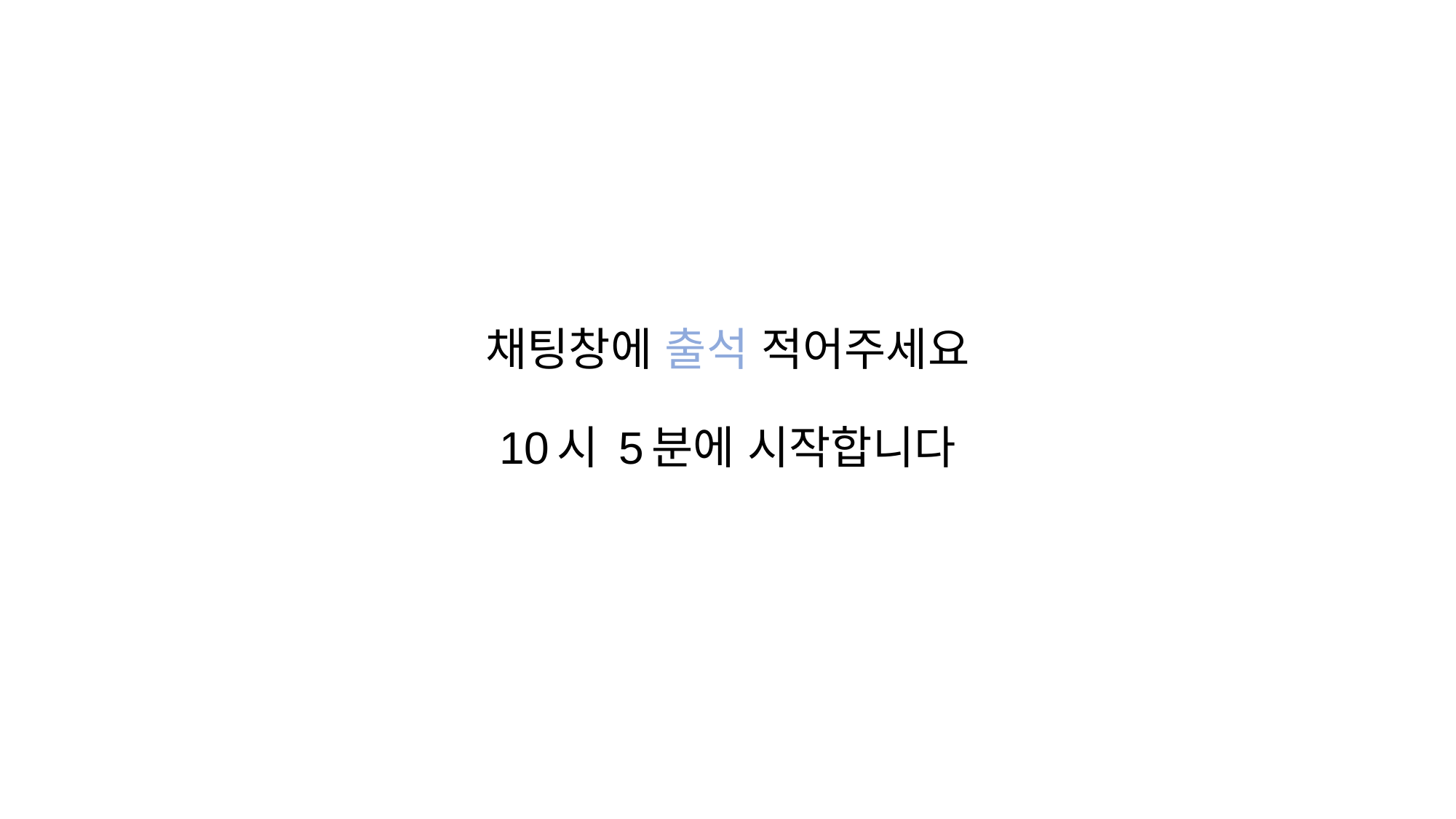

# 채팅창에 출석 적어주세요 10시 5분에 시작합니다